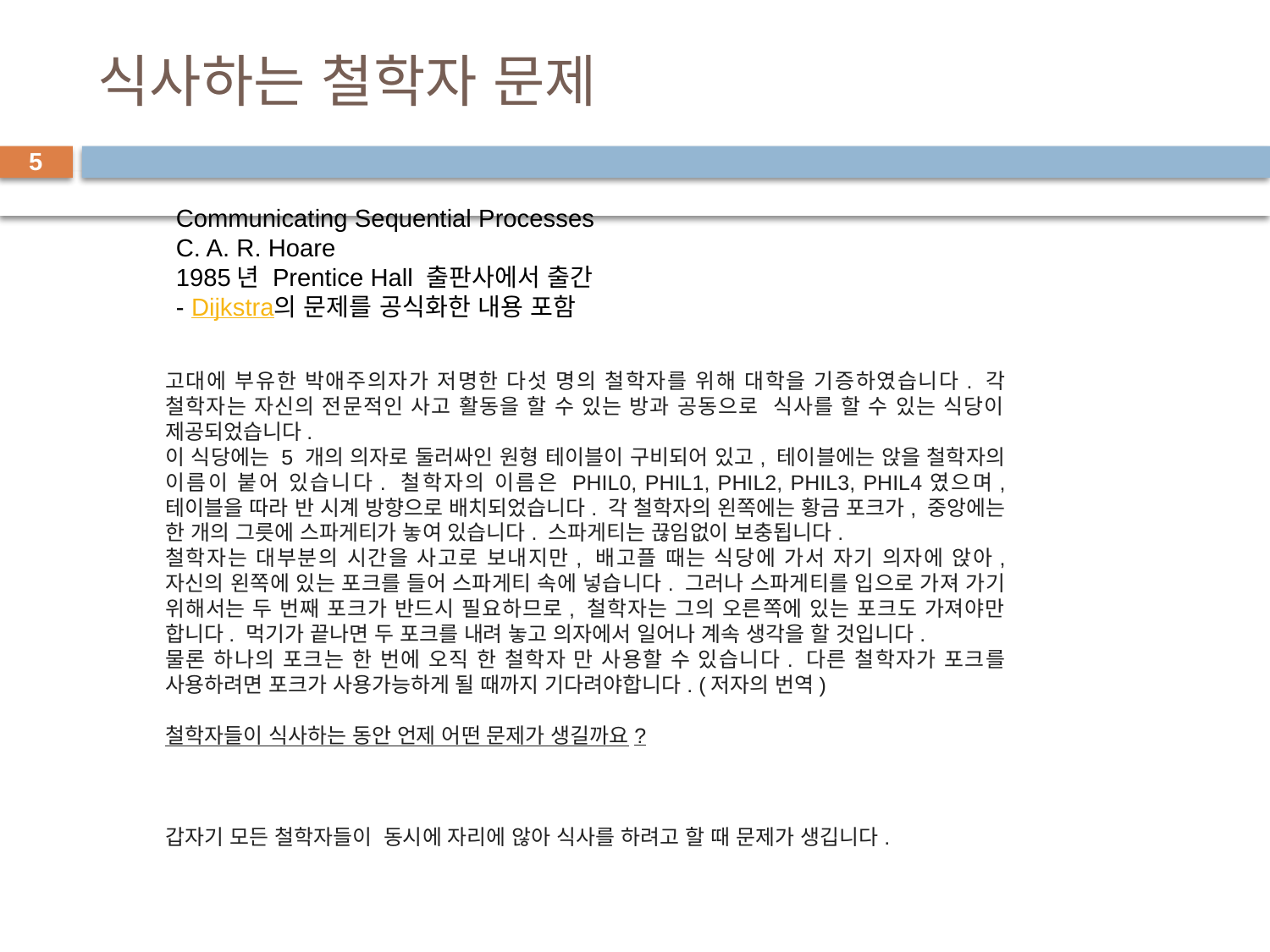

# 식사하는 철학자 문제
5
Communicating Sequential Processes
C. A. R. Hoare
1985년 Prentice Hall 출판사에서 출간
- Dijkstra의 문제를 공식화한 내용 포함

고대에 부유한 박애주의자가 저명한 다섯 명의 철학자를 위해 대학을 기증하였습니다. 각 철학자는 자신의 전문적인 사고 활동을 할 수 있는 방과 공동으로  식사를 할 수 있는 식당이 제공되었습니다.
이 식당에는 5 개의 의자로 둘러싸인 원형 테이블이 구비되어 있고, 테이블에는 앉을 철학자의 이름이 붙어 있습니다. 철학자의 이름은 PHIL0, PHIL1, PHIL2, PHIL3, PHIL4였으며, 테이블을 따라 반 시계 방향으로 배치되었습니다. 각 철학자의 왼쪽에는 황금 포크가, 중앙에는 한 개의 그릇에 스파게티가 놓여 있습니다. 스파게티는 끊임없이 보충됩니다.
철학자는 대부분의 시간을 사고로 보내지만, 배고플 때는 식당에 가서 자기 의자에 앉아, 자신의 왼쪽에 있는 포크를 들어 스파게티 속에 넣습니다. 그러나 스파게티를 입으로 가져 가기 위해서는 두 번째 포크가 반드시 필요하므로, 철학자는 그의 오른쪽에 있는 포크도 가져야만 합니다. 먹기가 끝나면 두 포크를 내려 놓고 의자에서 일어나 계속 생각을 할 것입니다.
물론 하나의 포크는 한 번에 오직 한 철학자 만 사용할 수 있습니다. 다른 철학자가 포크를 사용하려면 포크가 사용가능하게 될 때까지 기다려야합니다. (저자의 번역)

철학자들이 식사하는 동안 언제 어떤 문제가 생길까요?

갑자기 모든 철학자들이  동시에 자리에 않아 식사를 하려고 할 때 문제가 생깁니다.